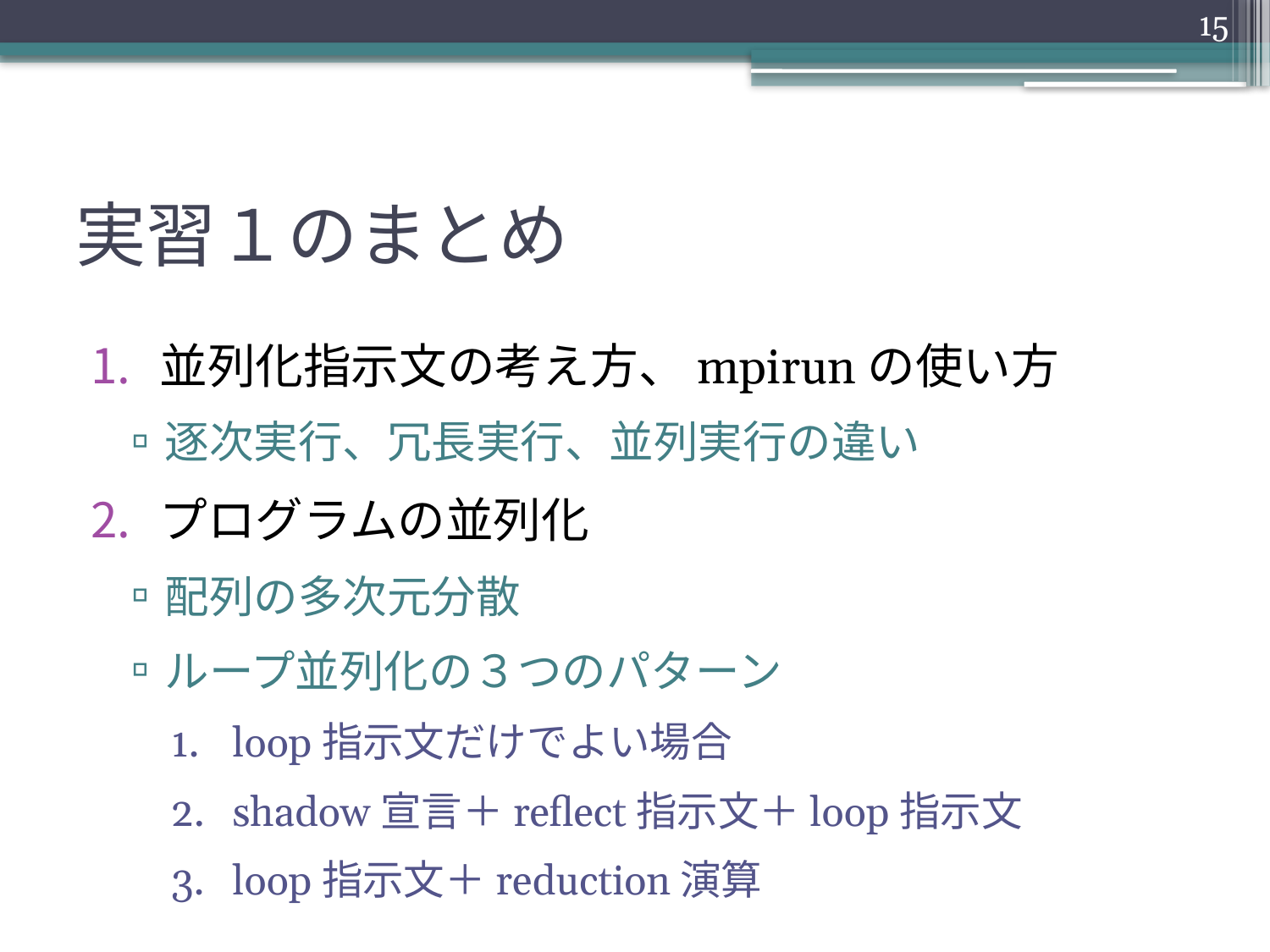

15
# 実習１のまとめ
並列化指示文の考え方、mpirunの使い方
逐次実行、冗長実行、並列実行の違い
プログラムの並列化
配列の多次元分散
ループ並列化の３つのパターン
loop指示文だけでよい場合
shadow宣言＋reflect指示文＋loop指示文
loop指示文＋reduction演算